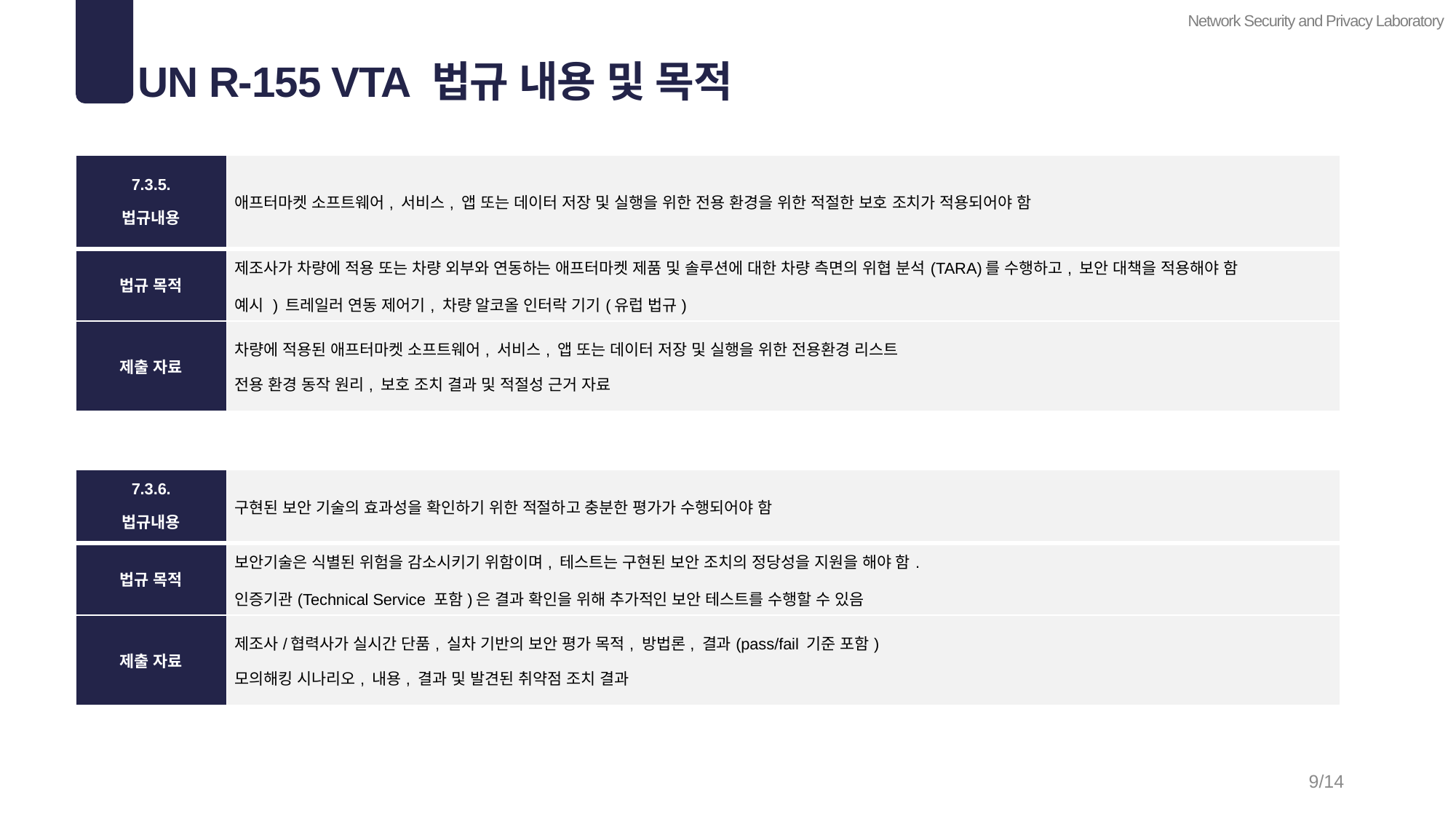

Network Security and Privacy Laboratory
02
UN R-155 VTA 법규 내용 및 목적
| 7.3.5. 법규내용 | 애프터마켓 소프트웨어, 서비스, 앱 또는 데이터 저장 및 실행을 위한 전용 환경을 위한 적절한 보호 조치가 적용되어야 함 |
| --- | --- |
| 법규 목적 | 제조사가 차량에 적용 또는 차량 외부와 연동하는 애프터마켓 제품 및 솔루션에 대한 차량 측면의 위협 분석(TARA)를 수행하고, 보안 대책을 적용해야 함 예시 ) 트레일러 연동 제어기, 차량 알코올 인터락 기기(유럽 법규) |
| 제출 자료 | 차량에 적용된 애프터마켓 소프트웨어, 서비스, 앱 또는 데이터 저장 및 실행을 위한 전용환경 리스트 전용 환경 동작 원리, 보호 조치 결과 및 적절성 근거 자료 |
| 7.3.6. 법규내용 | 구현된 보안 기술의 효과성을 확인하기 위한 적절하고 충분한 평가가 수행되어야 함 |
| --- | --- |
| 법규 목적 | 보안기술은 식별된 위험을 감소시키기 위함이며, 테스트는 구현된 보안 조치의 정당성을 지원을 해야 함. 인증기관(Technical Service 포함)은 결과 확인을 위해 추가적인 보안 테스트를 수행할 수 있음 |
| 제출 자료 | 제조사/협력사가 실시간 단품, 실차 기반의 보안 평가 목적, 방법론, 결과(pass/fail 기준 포함) 모의해킹 시나리오, 내용, 결과 및 발견된 취약점 조치 결과 |
9/14